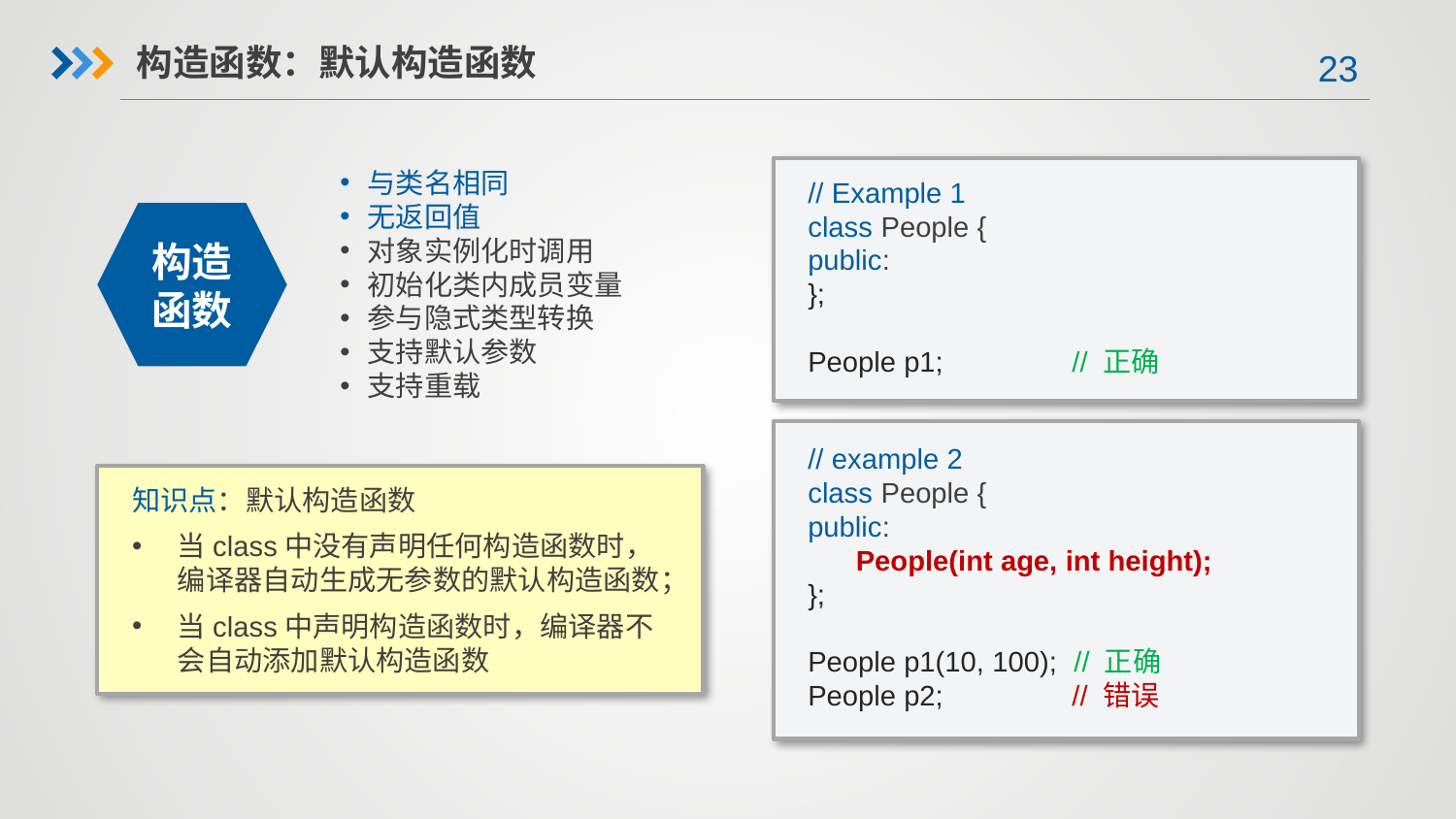

构造函数：默认构造函数
与类名相同
无返回值
对象实例化时调用
初始化类内成员变量
参与隐式类型转换
支持默认参数
支持重载

// Example 1
class People {
public:
};

People p1;                // 正确
构造函数

// example 2
class People {
public:
      People(int age, int height);
};

People p1(10, 100);  // 正确
People p2;                // 错误

知识点：默认构造函数
当class中没有声明任何构造函数时，编译器自动生成无参数的默认构造函数；
当class中声明构造函数时，编译器不会自动添加默认构造函数